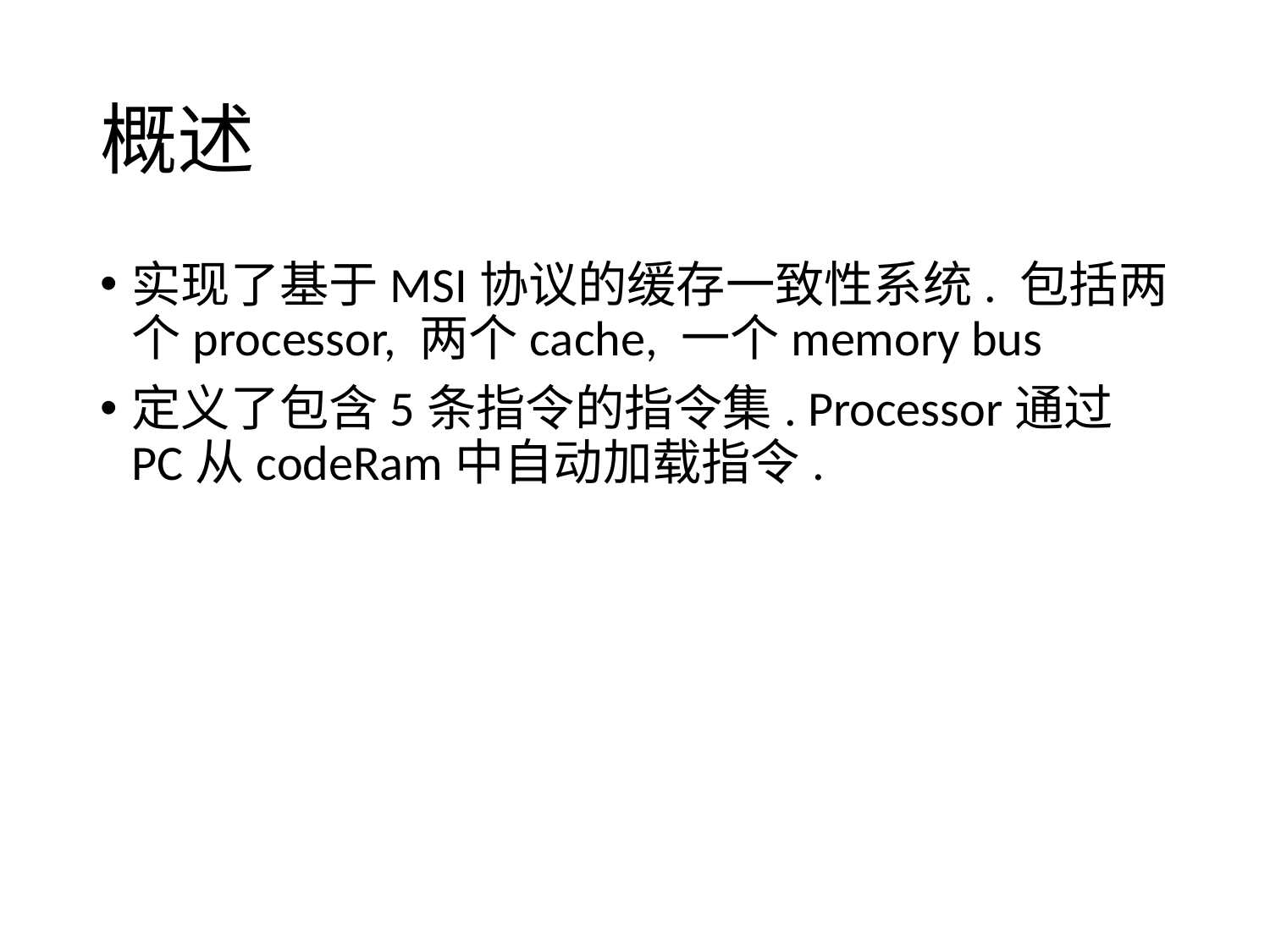

# 概述
实现了基于MSI协议的缓存一致性系统. 包括两个processor, 两个cache, 一个memory bus
定义了包含5条指令的指令集. Processor通过PC从codeRam中自动加载指令.